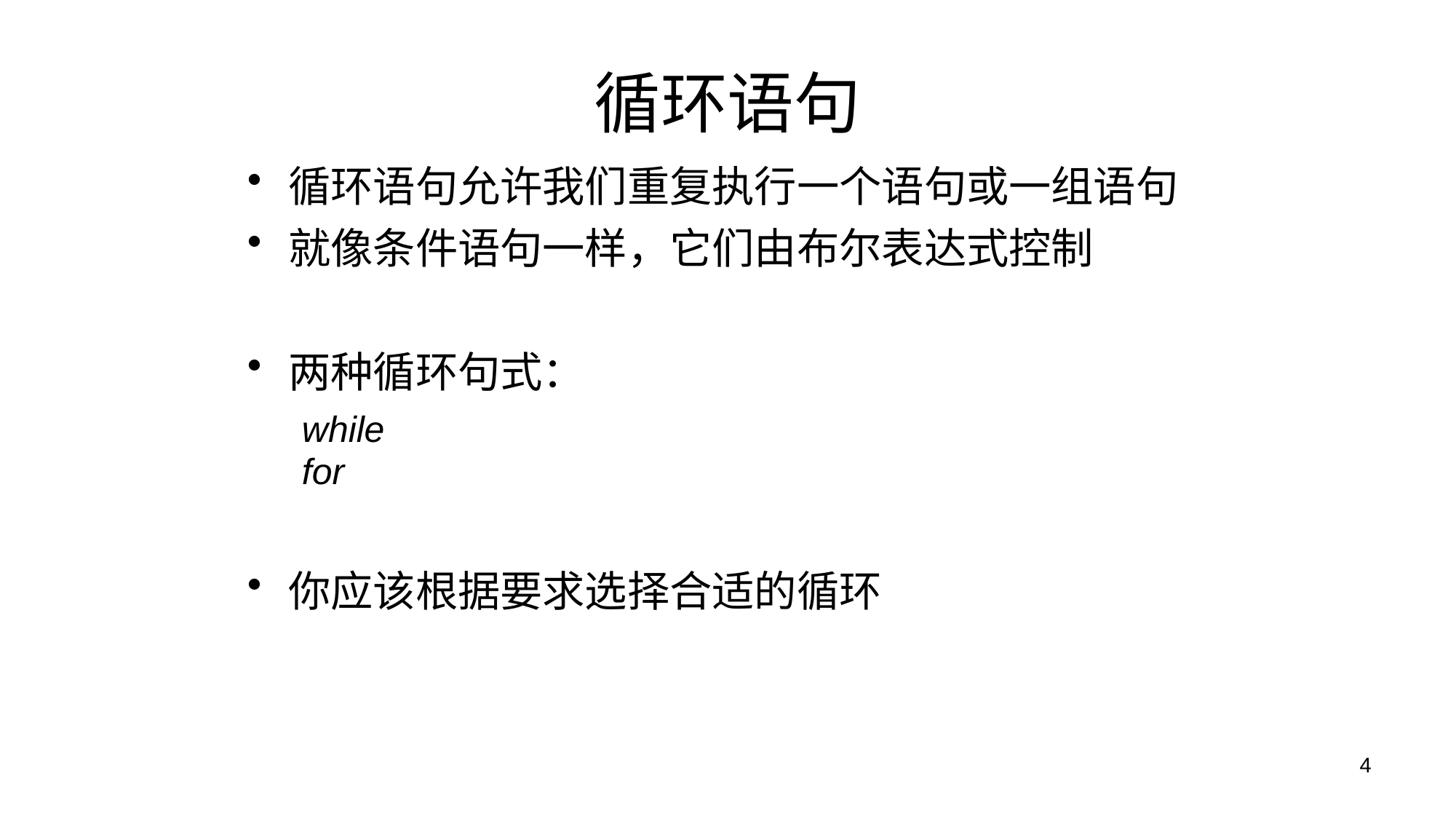

# 循环语句
循环语句允许我们重复执行一个语句或一组语句
就像条件语句一样，它们由布尔表达式控制

两种循环句式：
while
for

你应该根据要求选择合适的循环
4